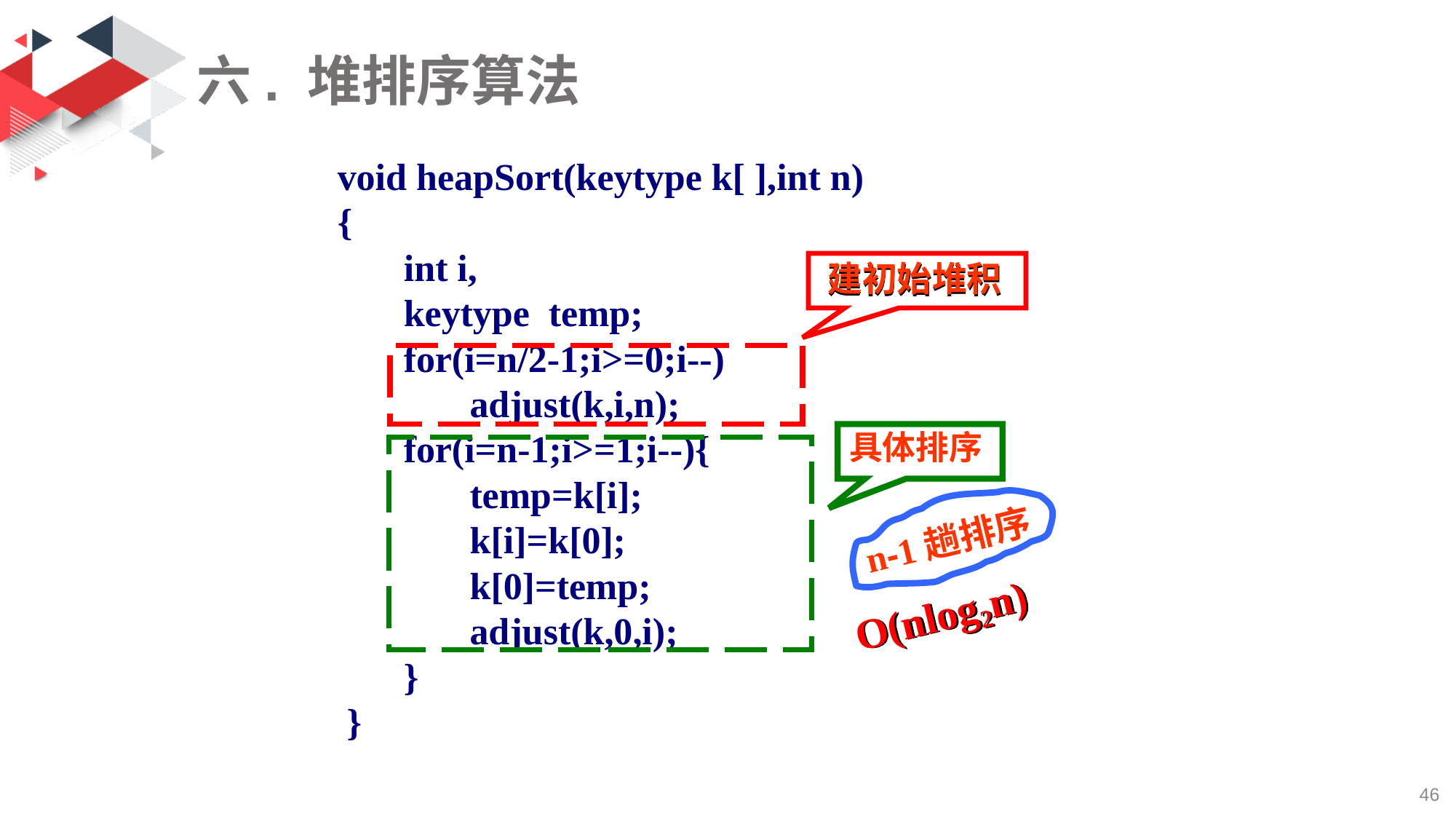

# 六. 堆排序算法
void heapSort(keytype k[ ],int n)
{
       int i,
       keytype  temp;
       for(i=n/2-1;i>=0;i--)
              adjust(k,i,n);
       for(i=n-1;i>=1;i--){
              temp=k[i];
              k[i]=k[0];
              k[0]=temp;
              adjust(k,0,i);
       }
 }
建初始堆积

具体排序

n-1趟排序
O(nlog2n)
46